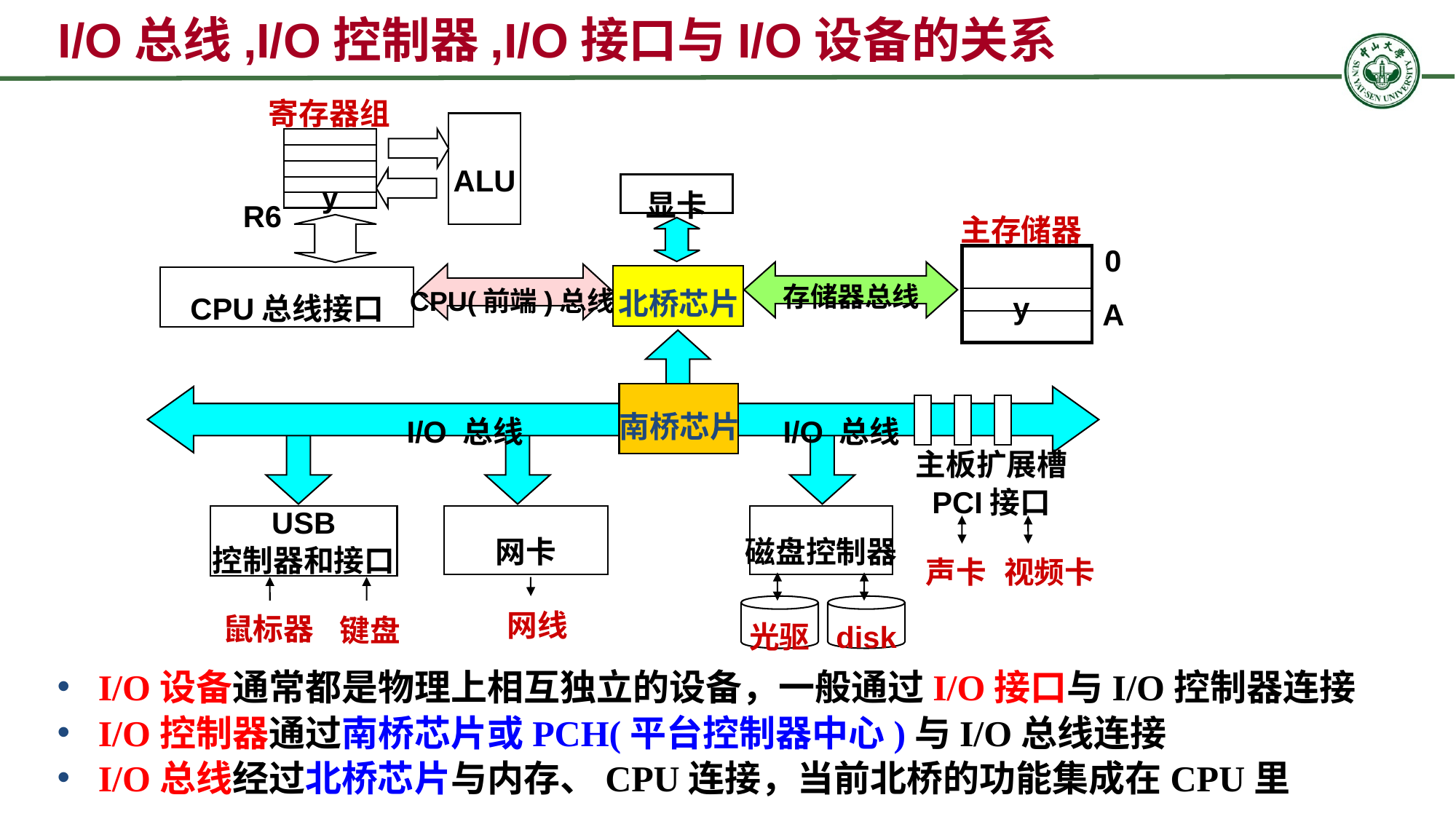

I/O总线,I/O控制器,I/O接口与I/O设备的关系
寄存器组
ALU

R6
y

CPU(前端)总线

CPU总线接口
显卡
主存储器

0
北桥芯片

存储器总线

A
y

南桥芯片

I/O 总线
I/O 总线

主板扩展槽
PCI接口
USB
控制器和接口
网卡
磁盘控制器

声卡
视频卡

网线
鼠标器
键盘
光驱
disk
I/O设备通常都是物理上相互独立的设备，一般通过I/O接口与I/O控制器连接
I/O控制器通过南桥芯片或PCH(平台控制器中心)与I/O总线连接
I/O总线经过北桥芯片与内存、CPU连接，当前北桥的功能集成在CPU里